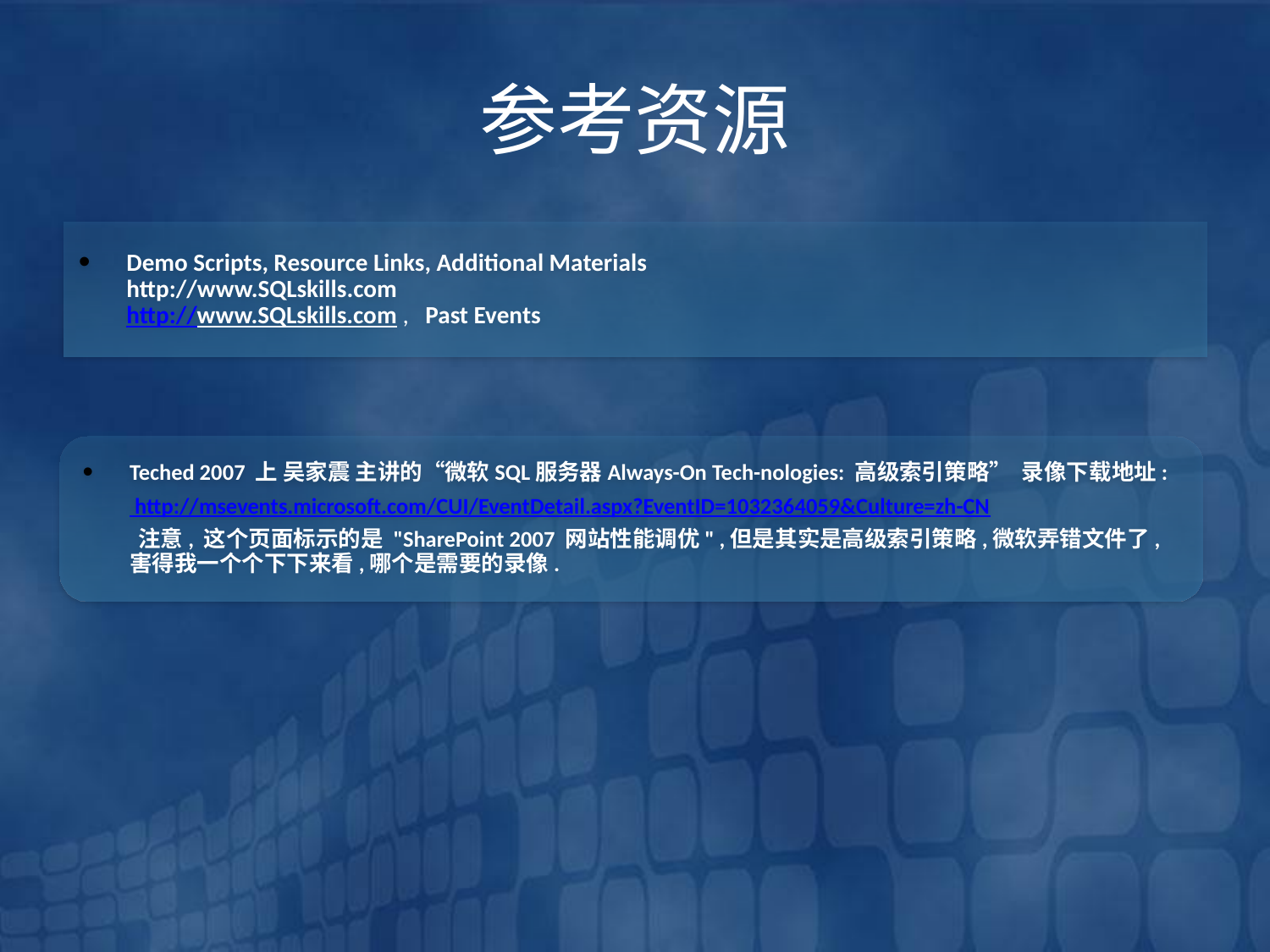

# 参考资源
Demo Scripts, Resource Links, Additional Materials
http://www.SQLskills.com
http://www.SQLskills.com ,   Past Events
Teched 2007 上 吴家震 主讲的“微软SQL服务器Always-On Tech-nologies: 高级索引策略”  录像下载地址:
	 http://msevents.microsoft.com/CUI/EventDetail.aspx?EventID=1032364059&Culture=zh-CN
          注意, 这个页面标示的是 "SharePoint 2007 网站性能调优" ,但是其实是高级索引策略,微软弄错文件了,害得我一个个下下来看,哪个是需要的录像.